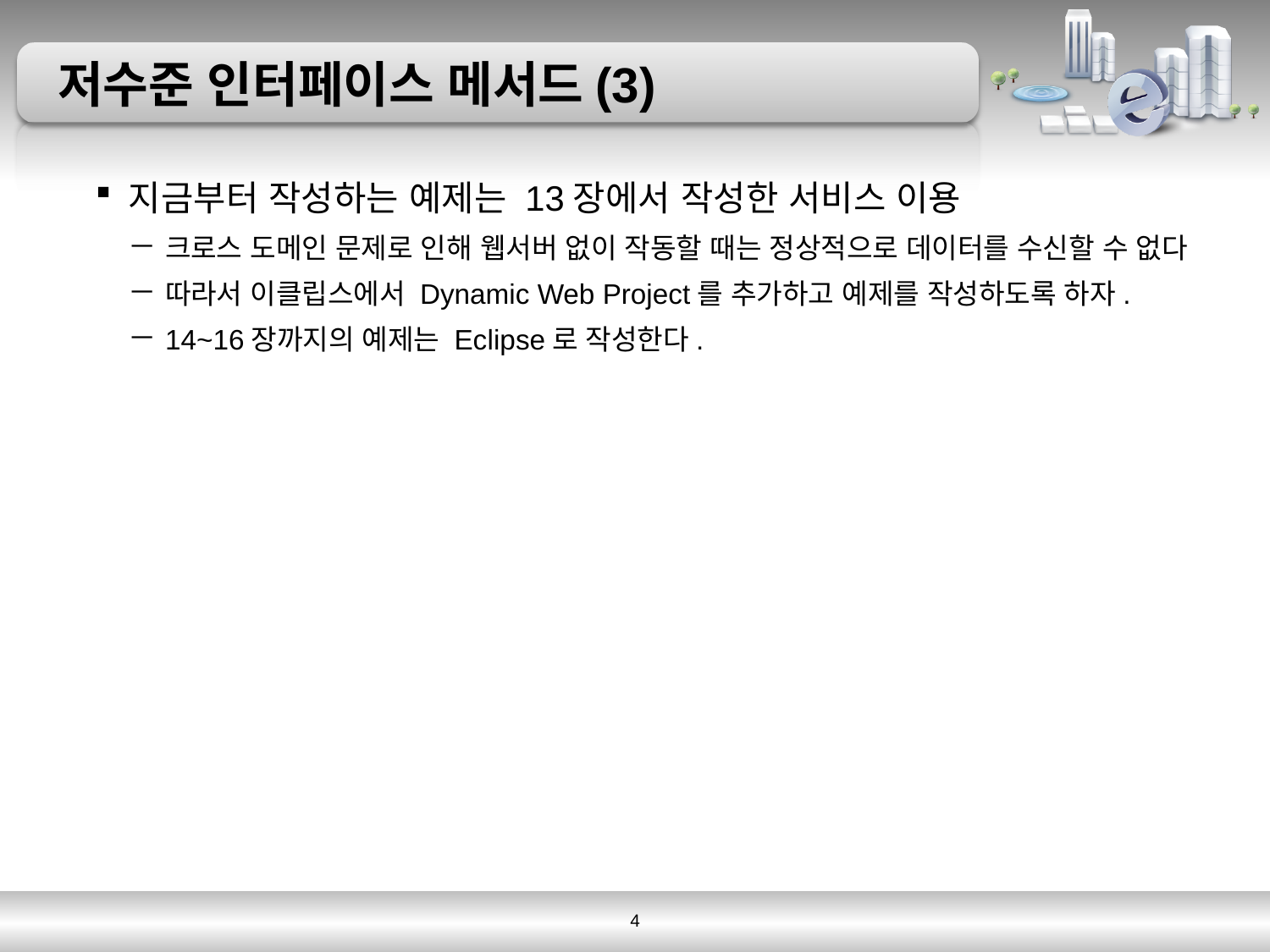

# 저수준 인터페이스 메서드(3)
지금부터 작성하는 예제는 13장에서 작성한 서비스 이용
크로스 도메인 문제로 인해 웹서버 없이 작동할 때는 정상적으로 데이터를 수신할 수 없다
따라서 이클립스에서 Dynamic Web Project를 추가하고 예제를 작성하도록 하자.
14~16장까지의 예제는 Eclipse로 작성한다.